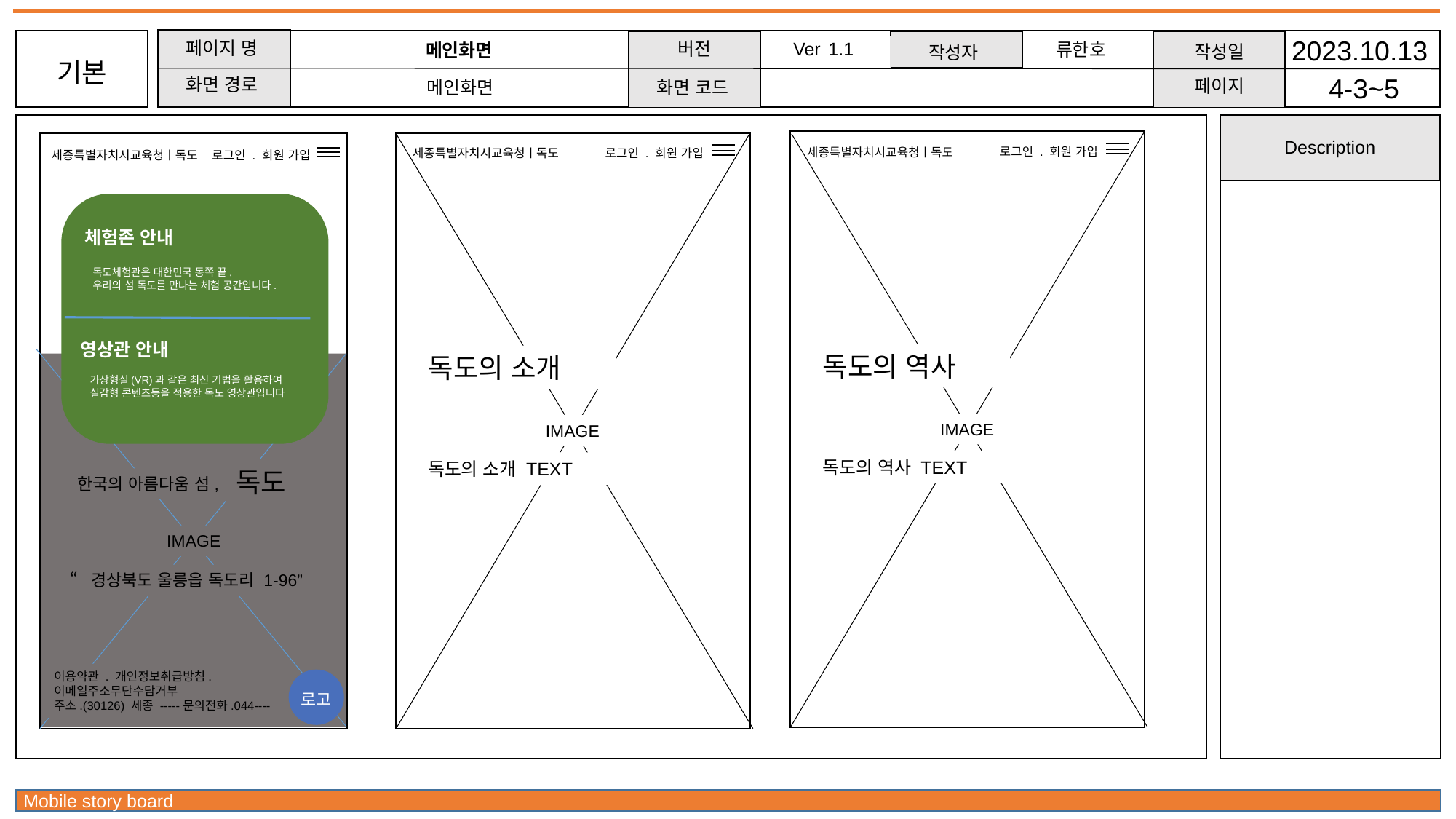

Ver 1.1
2023.10.13

페이지 명

버전
류한호
메인화면
작성일
작성자
기본
4-3~5
화면 경로
페이지
메인화면
화면 코드

Description

로그인 . 회원 가입
세종특별자치시교육청ㅣ독도
로그인 . 회원 가입
세종특별자치시교육청ㅣ독도
로그인 . 회원 가입
세종특별자치시교육청ㅣ독도

체험존 안내
독도체험관은 대한민국 동쪽 끝,
우리의 섬 독도를 만나는 체험 공간입니다.
영상관 안내
독도의 역사
독도의 소개

가상형실(VR)과 같은 최신 기법을 활용하여
실감형 콘텐츠등을 적용한 독도 영상관입니다
IMAGE
IMAGE
독도의 역사 TEXT
독도의 소개 TEXT
독도
한국의 아름다움 섬,
IMAGE
“경상북도 울릉읍 독도리 1-96”
이용약관 . 개인정보취급방침.이메일주소무단수담거부
주소.(30126) 세종 -----문의전화.044----

로고
Mobile story board